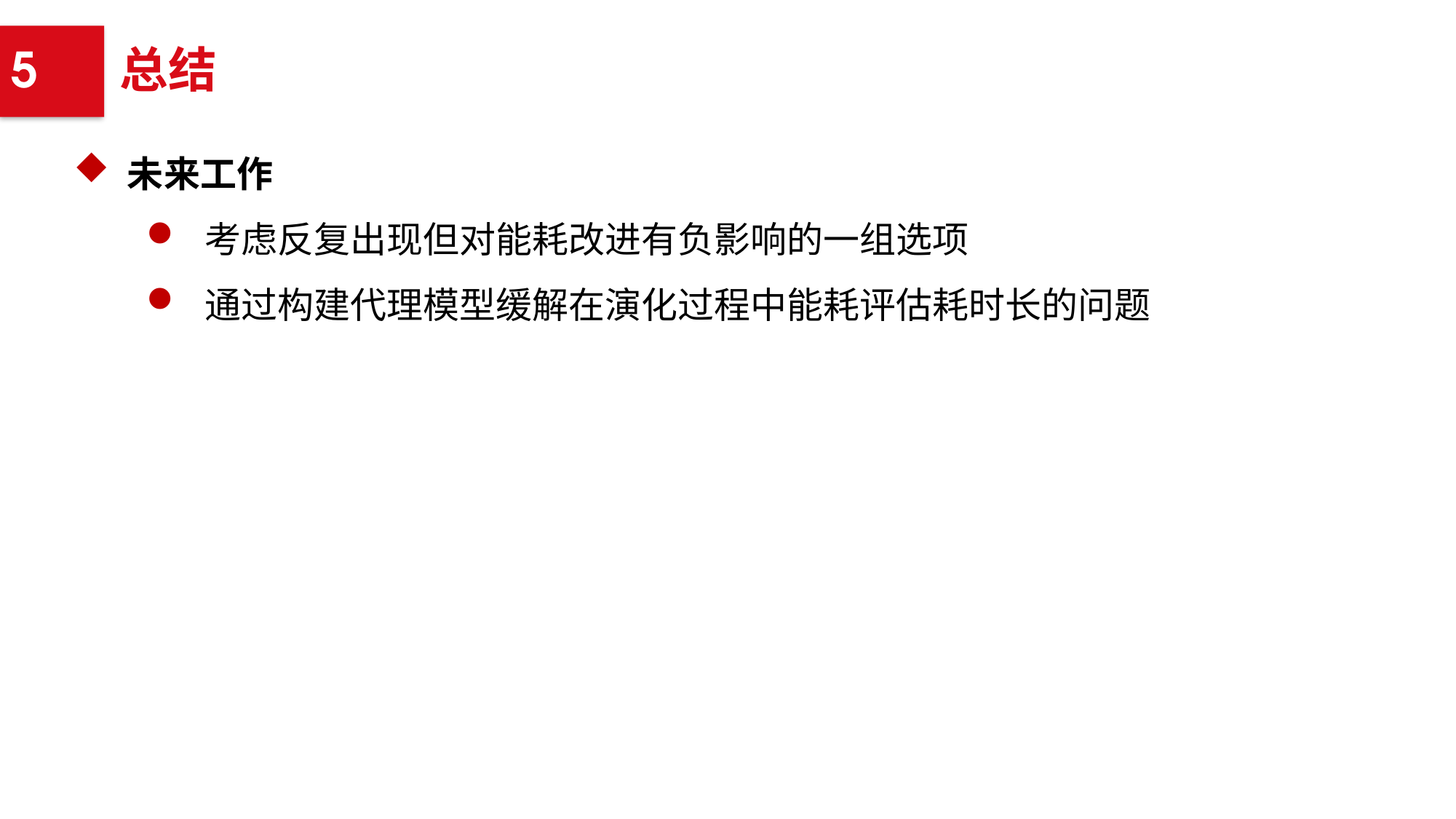

5
总结
 未来工作
 考虑反复出现但对能耗改进有负影响的一组选项
 通过构建代理模型缓解在演化过程中能耗评估耗时长的问题